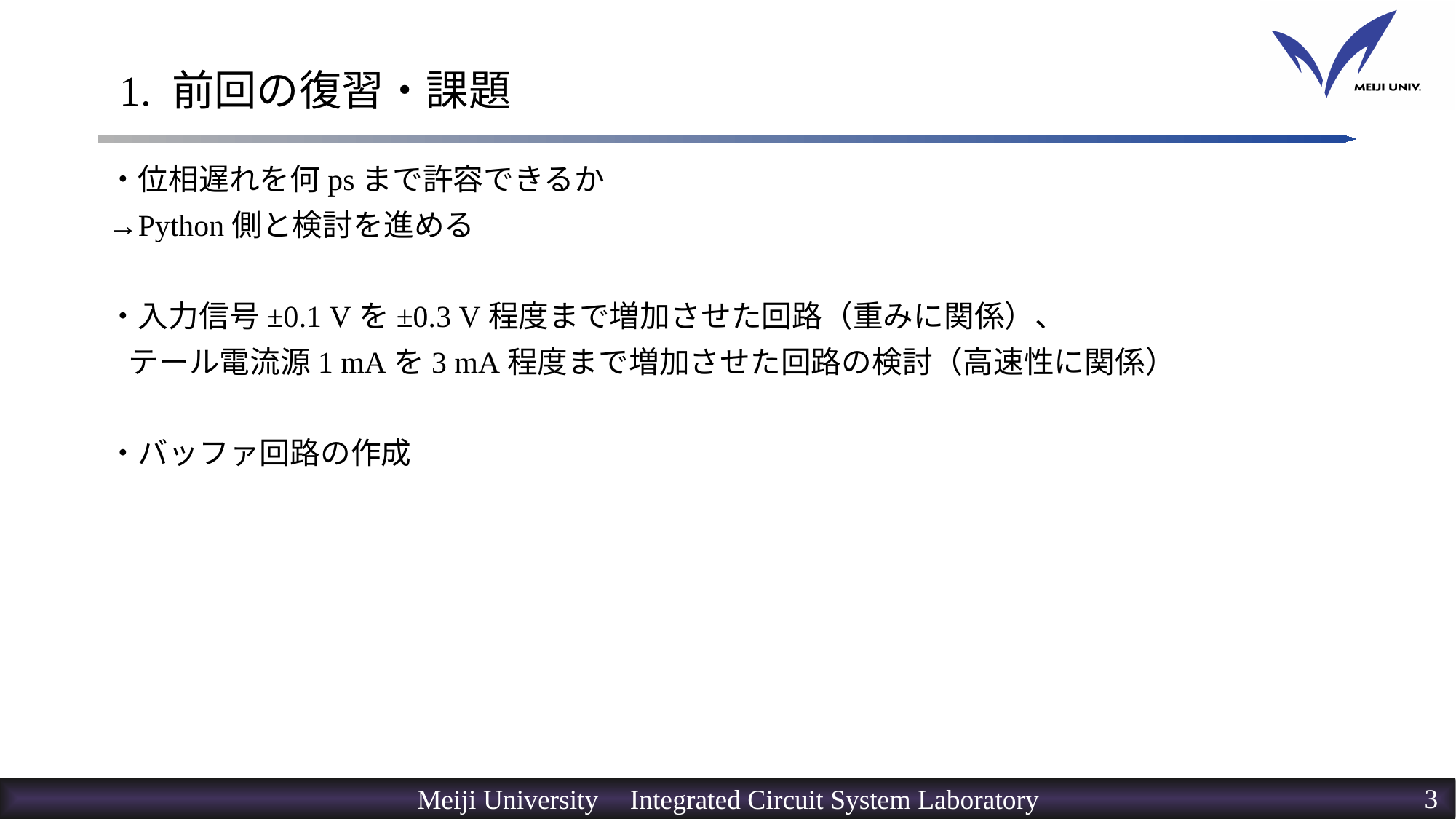

# 1. 前回の復習・課題
・位相遅れを何psまで許容できるか
→Python側と検討を進める

・入力信号±0.1 Vを±0.3 V程度まで増加させた回路（重みに関係）、
  テール電流源1 mAを3 mA程度まで増加させた回路の検討（高速性に関係）

・バッファ回路の作成